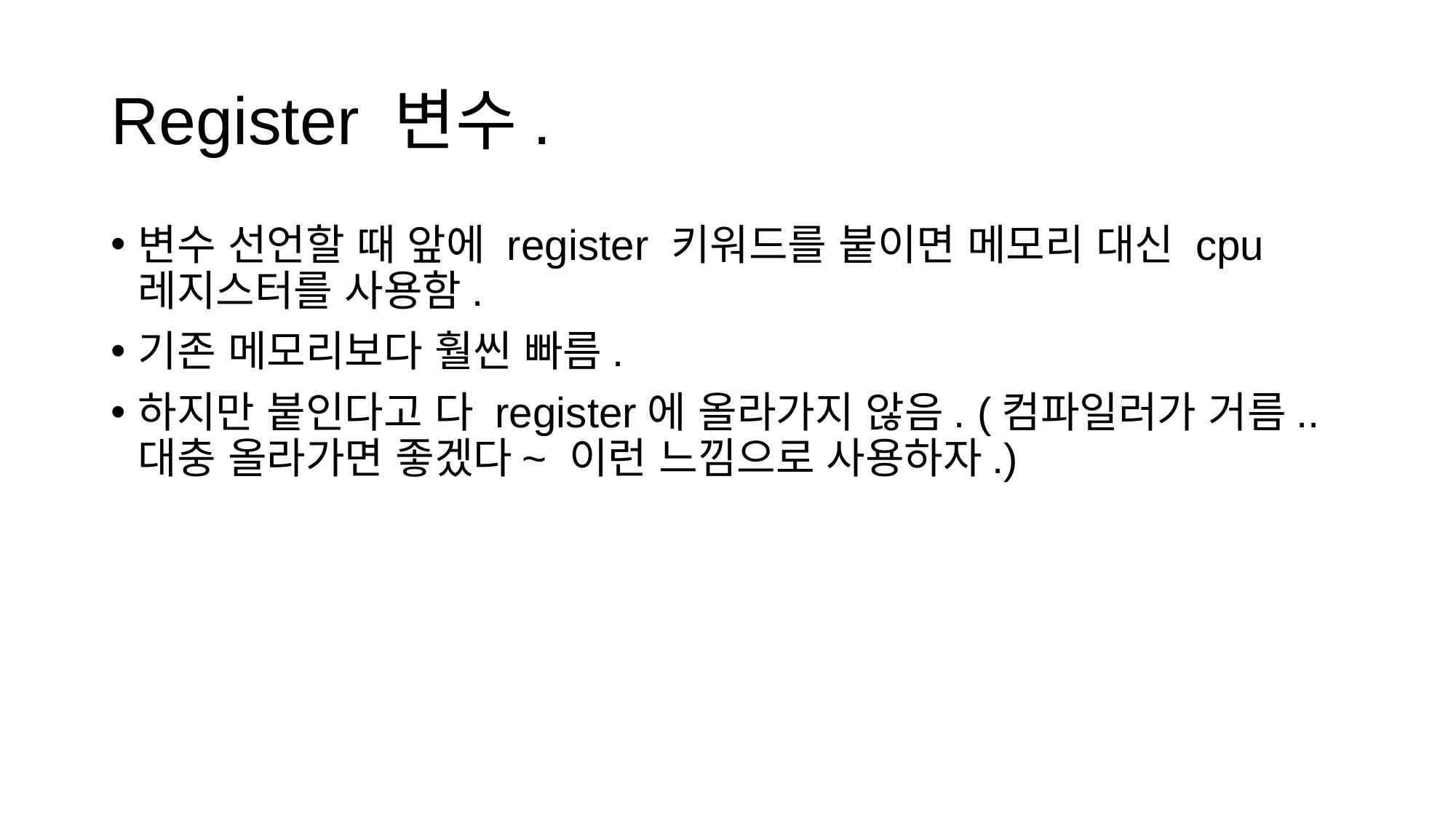

# Register 변수.
변수 선언할 때 앞에 register 키워드를 붙이면 메모리 대신 cpu 레지스터를 사용함.
기존 메모리보다 훨씬 빠름.
하지만 붙인다고 다 register에 올라가지 않음. (컴파일러가 거름.. 대충 올라가면 좋겠다~ 이런 느낌으로 사용하자.)